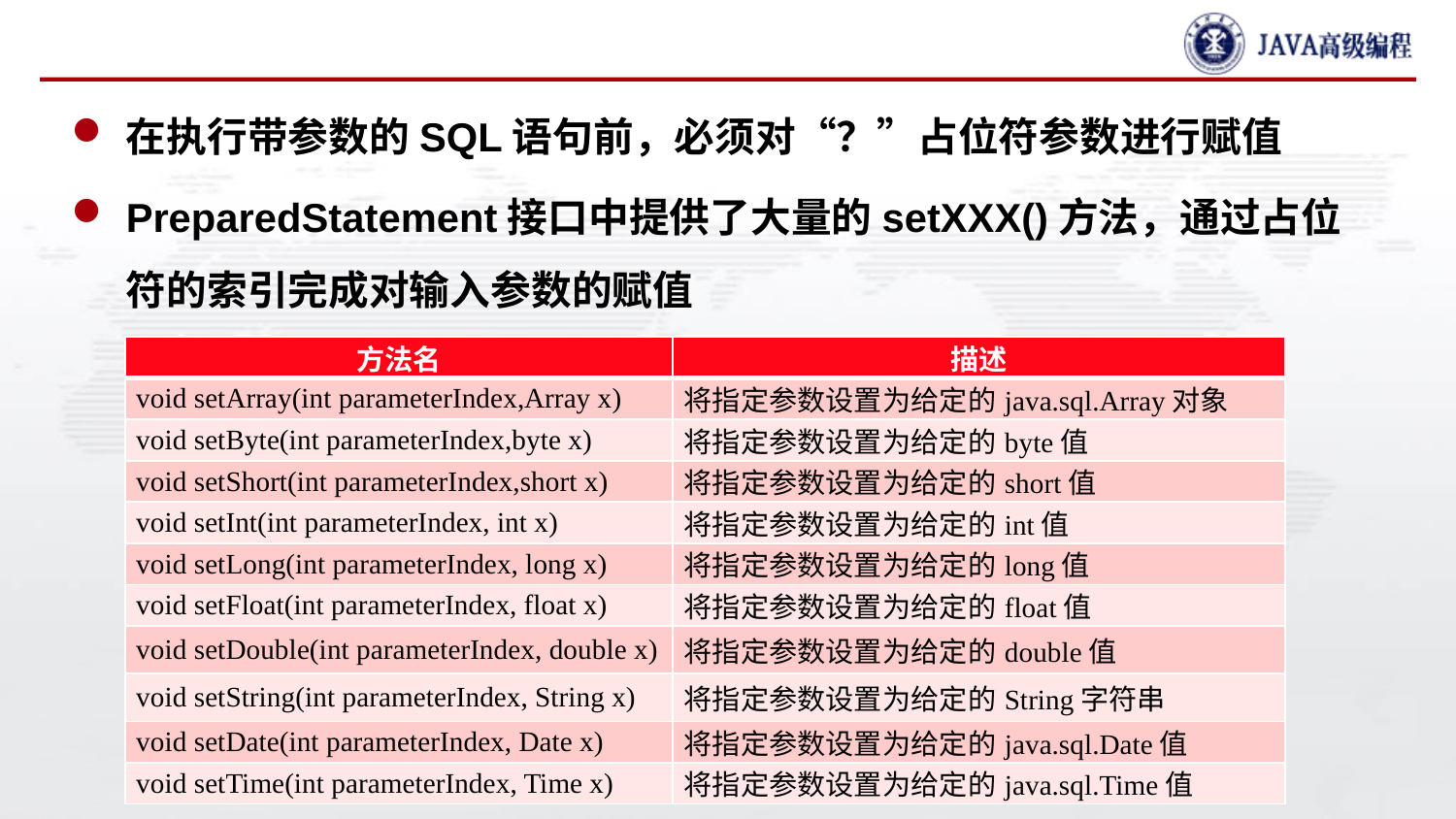

#
在执行带参数的SQL语句前，必须对“？”占位符参数进行赋值
PreparedStatement接口中提供了大量的setXXX()方法，通过占位符的索引完成对输入参数的赋值

| 方法名 | 描述 |
| --- | --- |
| void setArray(int parameterIndex,Array x) | 将指定参数设置为给定的java.sql.Array对象 |
| void setByte(int parameterIndex,byte x) | 将指定参数设置为给定的byte值 |
| void setShort(int parameterIndex,short x) | 将指定参数设置为给定的short值 |
| void setInt(int parameterIndex, int x) | 将指定参数设置为给定的int值 |
| void setLong(int parameterIndex, long x) | 将指定参数设置为给定的long值 |
| void setFloat(int parameterIndex, float x) | 将指定参数设置为给定的float值 |
| void setDouble(int parameterIndex, double x) | 将指定参数设置为给定的double值 |
| void setString(int parameterIndex, String x) | 将指定参数设置为给定的String字符串 |
| void setDate(int parameterIndex, Date x) | 将指定参数设置为给定的java.sql.Date值 |
| void setTime(int parameterIndex, Time x) | 将指定参数设置为给定的java.sql.Time值 |